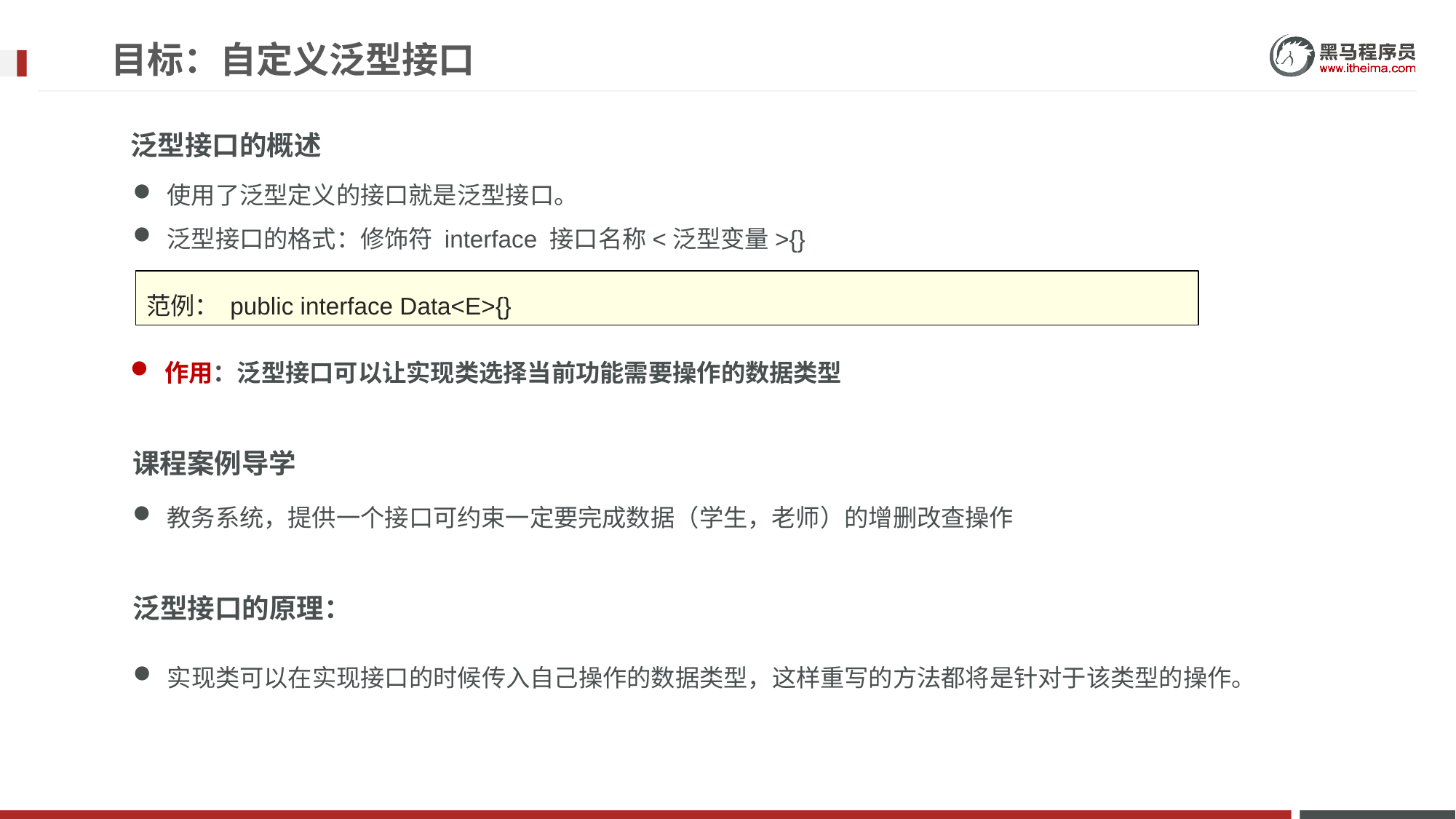

目标：自定义泛型接口

泛型接口的概述
使用了泛型定义的接口就是泛型接口。
泛型接口的格式：修饰符 interface 接口名称<泛型变量>{}

范例： public interface Data<E>{}
作用：泛型接口可以让实现类选择当前功能需要操作的数据类型
课程案例导学
教务系统，提供一个接口可约束一定要完成数据（学生，老师）的增删改查操作
泛型接口的原理：
实现类可以在实现接口的时候传入自己操作的数据类型，这样重写的方法都将是针对于该类型的操作。